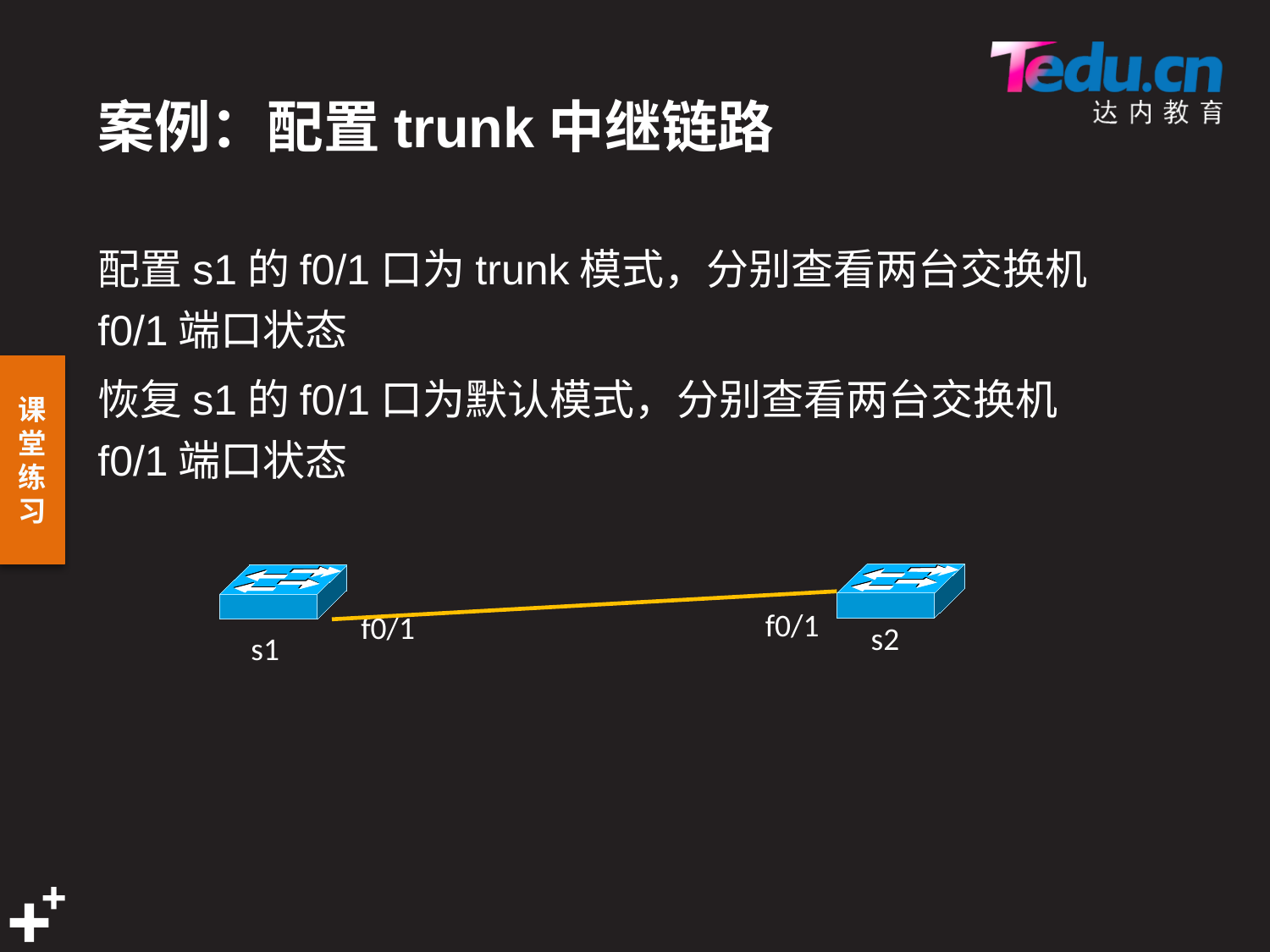

# 案例：配置trunk中继链路
配置s1的f0/1口为trunk模式，分别查看两台交换机f0/1端口状态
恢复s1的f0/1口为默认模式，分别查看两台交换机f0/1端口状态

f0/1
f0/1
s2
s1